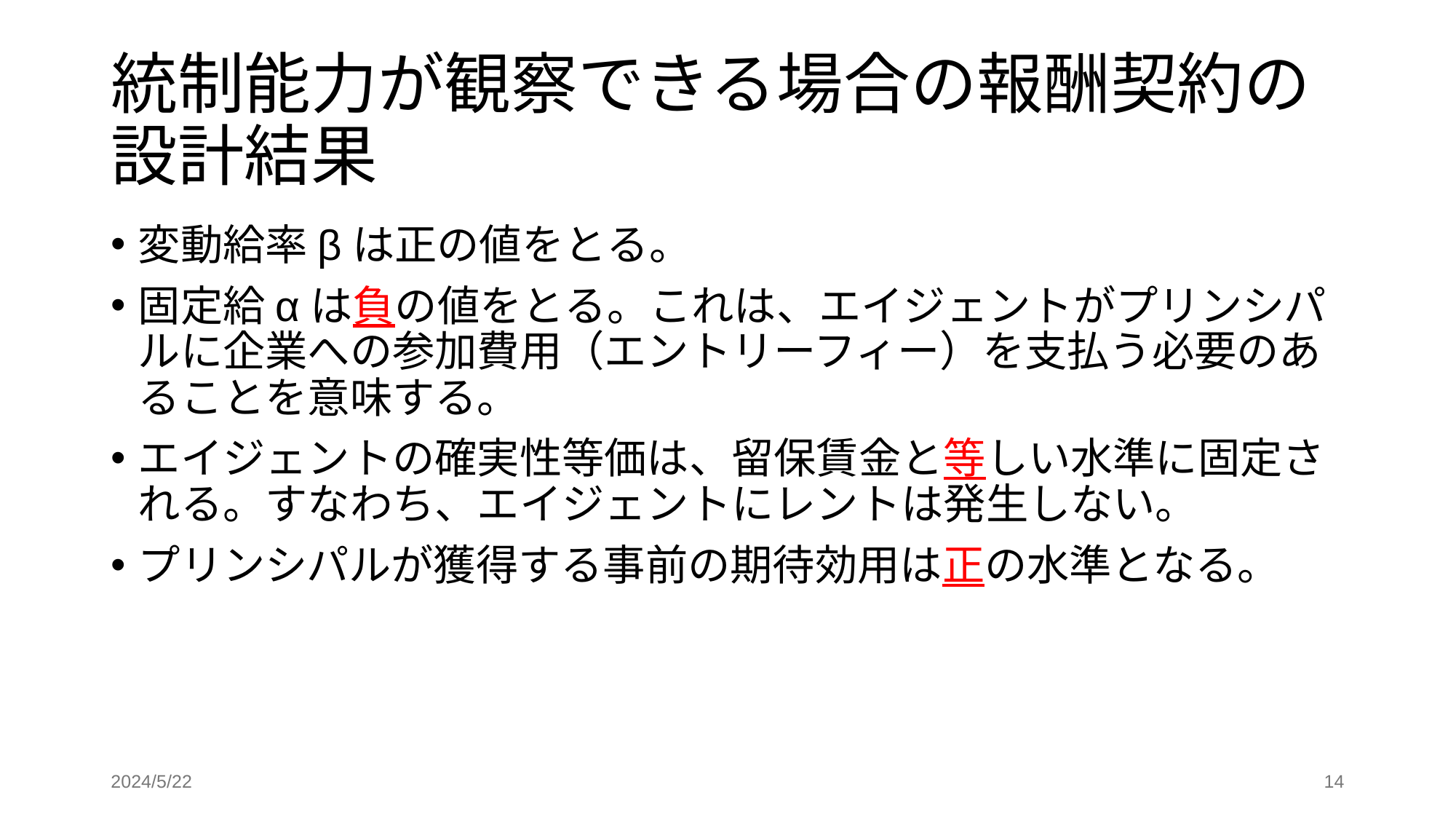

# 統制能力が観察できる場合の報酬契約の設計結果
変動給率βは正の値をとる。
固定給αは負の値をとる。これは、エイジェントがプリンシパルに企業への参加費用（エントリーフィー）を支払う必要のあることを意味する。
エイジェントの確実性等価は、留保賃金と等しい水準に固定される。すなわち、エイジェントにレントは発生しない。
プリンシパルが獲得する事前の期待効用は正の水準となる。
2024/5/22
14